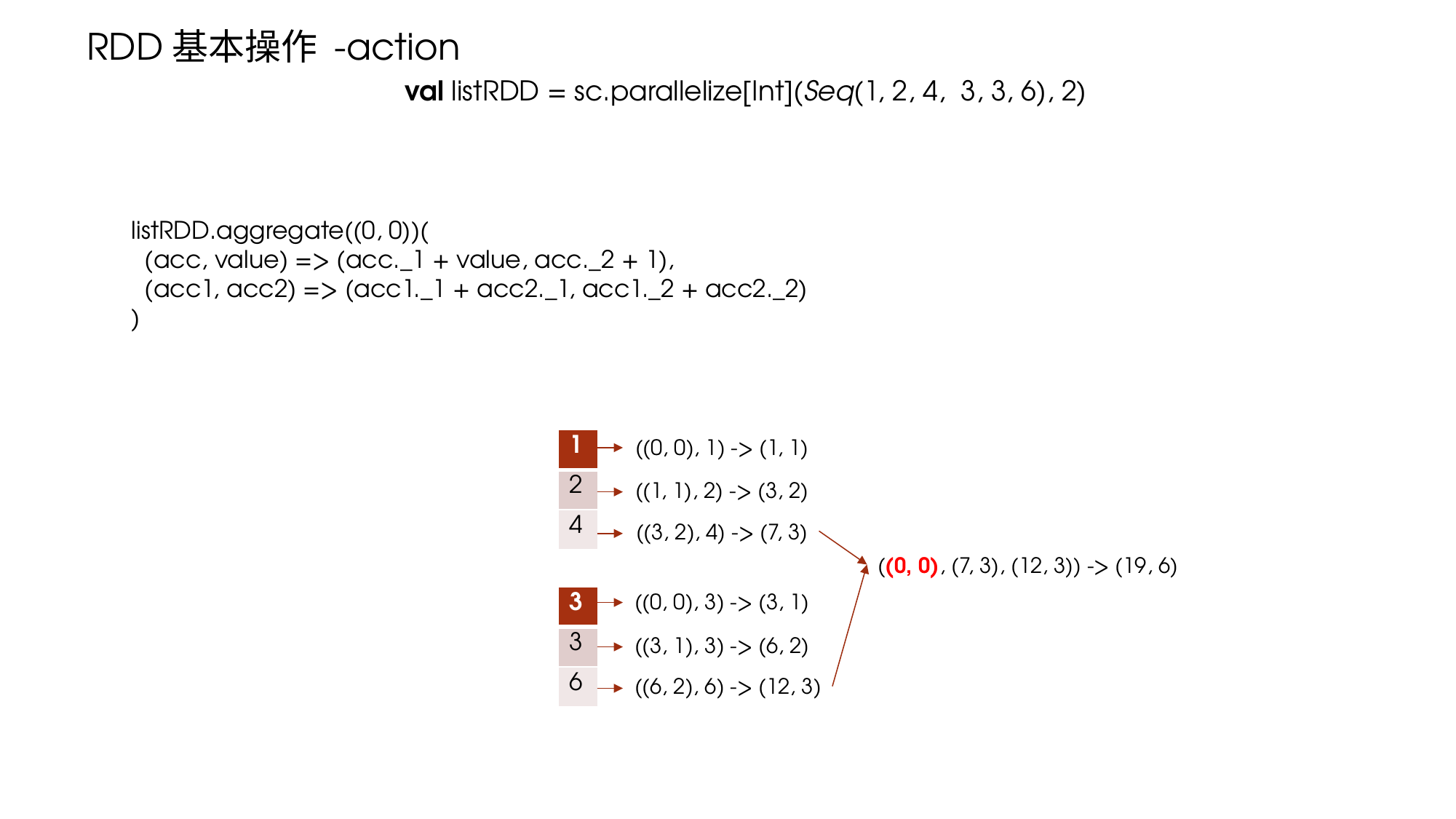

RDD基本操作 -action
val listRDD = sc.parallelize[Int](Seq(1, 2, 4,  3, 3, 6), 2)
listRDD.aggregate((0, 0))(
  (acc, value) => (acc._1 + value, acc._2 + 1),
  (acc1, acc2) => (acc1._1 + acc2._1, acc1._2 + acc2._2)
)
((0, 0), 1) -> (1, 1)
| 1 |
| --- |
| 2 |
| 4 |
((1, 1), 2) -> (3, 2)
((3, 2), 4) -> (7, 3)
((0, 0), (7, 3), (12, 3)) -> (19, 6)
((0, 0), 3) -> (3, 1)
| 3 |
| --- |
| 3 |
| 6 |
((3, 1), 3) -> (6, 2)
((6, 2), 6) -> (12, 3)